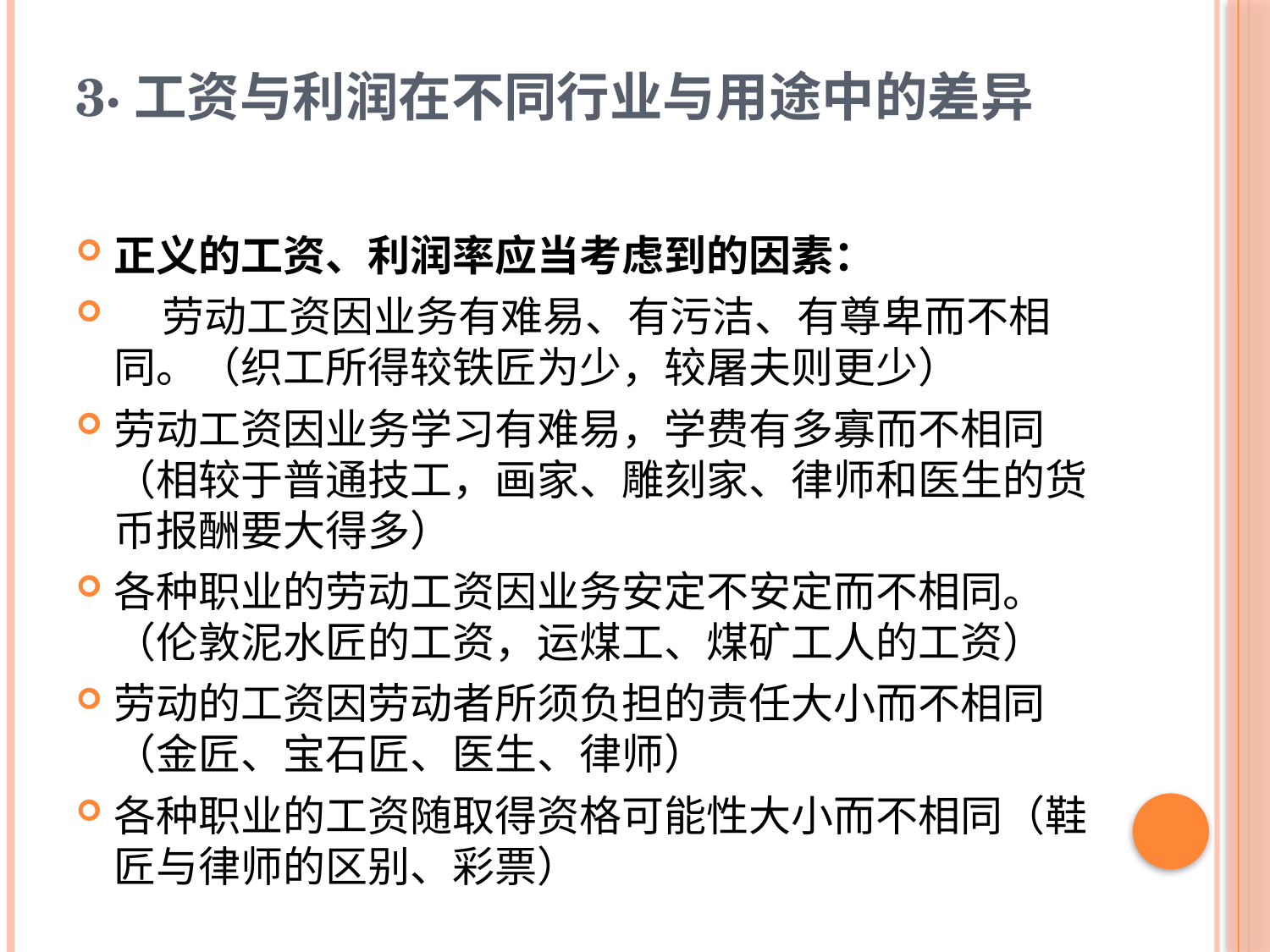

# 3·工资与利润在不同行业与用途中的差异
正义的工资、利润率应当考虑到的因素：
    劳动工资因业务有难易、有污洁、有尊卑而不相同。（织工所得较铁匠为少，较屠夫则更少）
劳动工资因业务学习有难易，学费有多寡而不相同（相较于普通技工，画家、雕刻家、律师和医生的货币报酬要大得多）
各种职业的劳动工资因业务安定不安定而不相同。（伦敦泥水匠的工资，运煤工、煤矿工人的工资）
劳动的工资因劳动者所须负担的责任大小而不相同（金匠、宝石匠、医生、律师）
各种职业的工资随取得资格可能性大小而不相同（鞋匠与律师的区别、彩票）